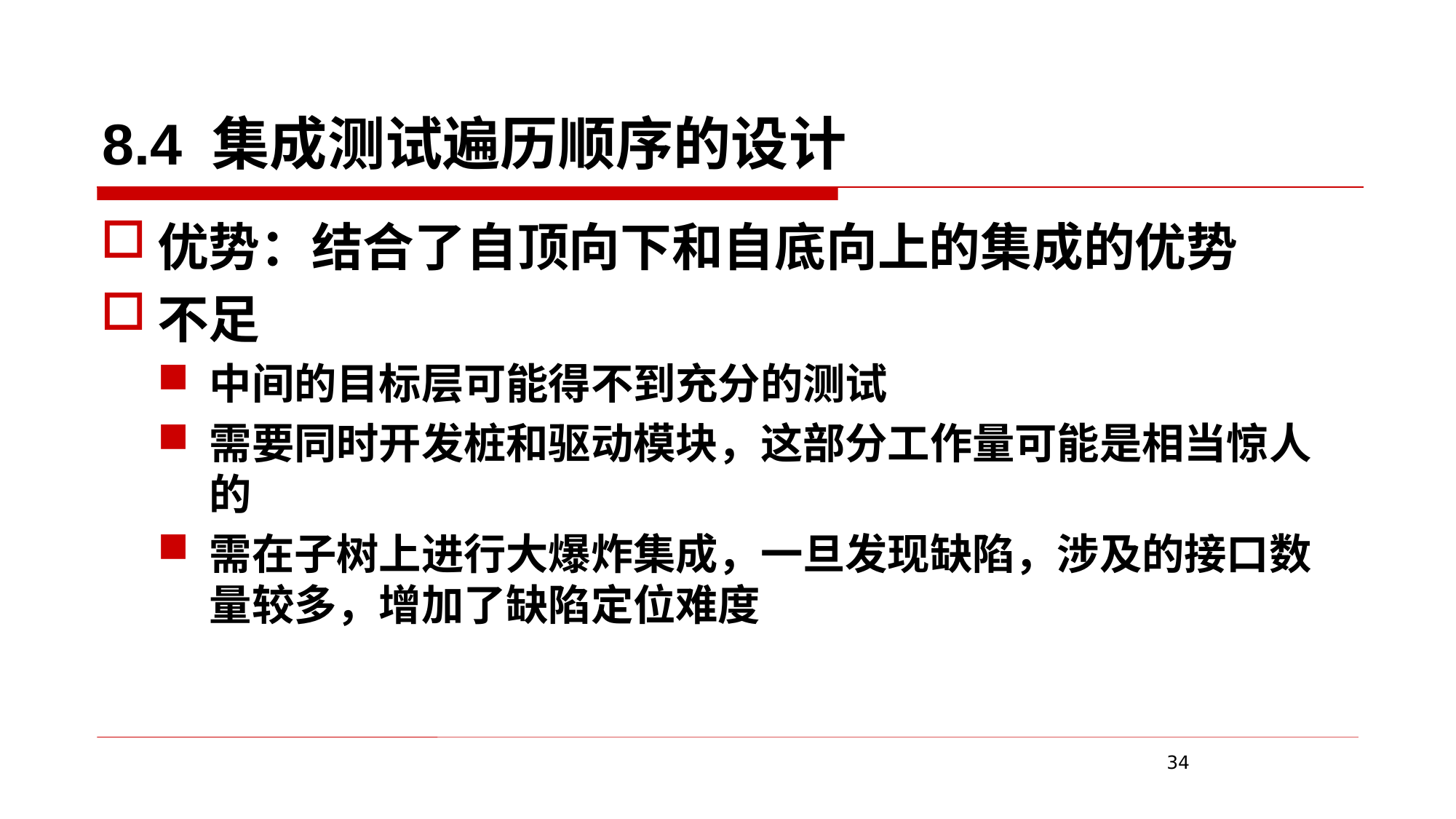

8.4 集成测试遍历顺序的设计
优势：结合了自顶向下和自底向上的集成的优势
不足
中间的目标层可能得不到充分的测试
需要同时开发桩和驱动模块，这部分工作量可能是相当惊人的
需在子树上进行大爆炸集成，一旦发现缺陷，涉及的接口数量较多，增加了缺陷定位难度

34